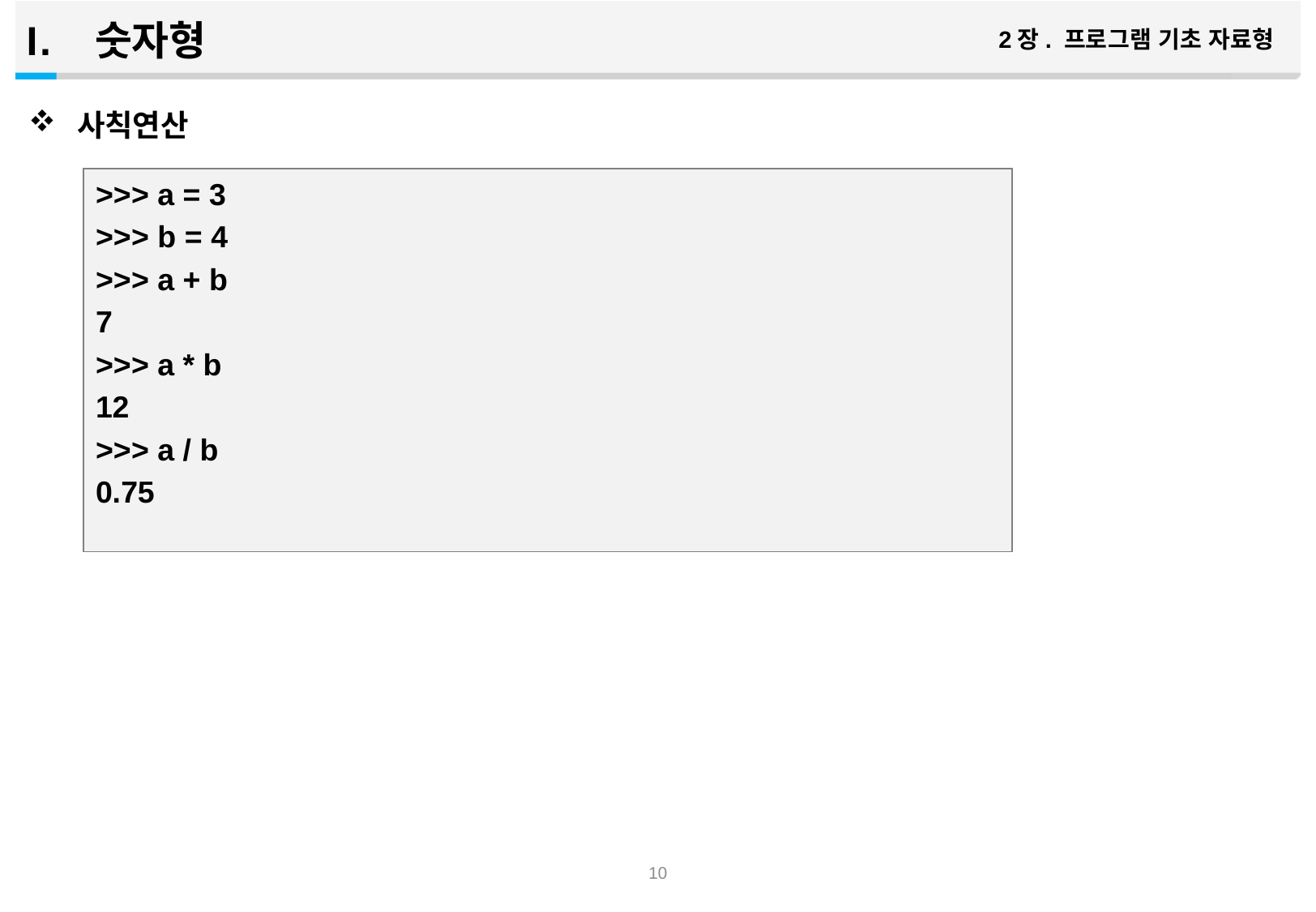

숫자형
2장. 프로그램 기초 자료형
사칙연산
>>> a = 3
>>> b = 4
>>> a + b
7
>>> a * b
12
>>> a / b
0.75

10